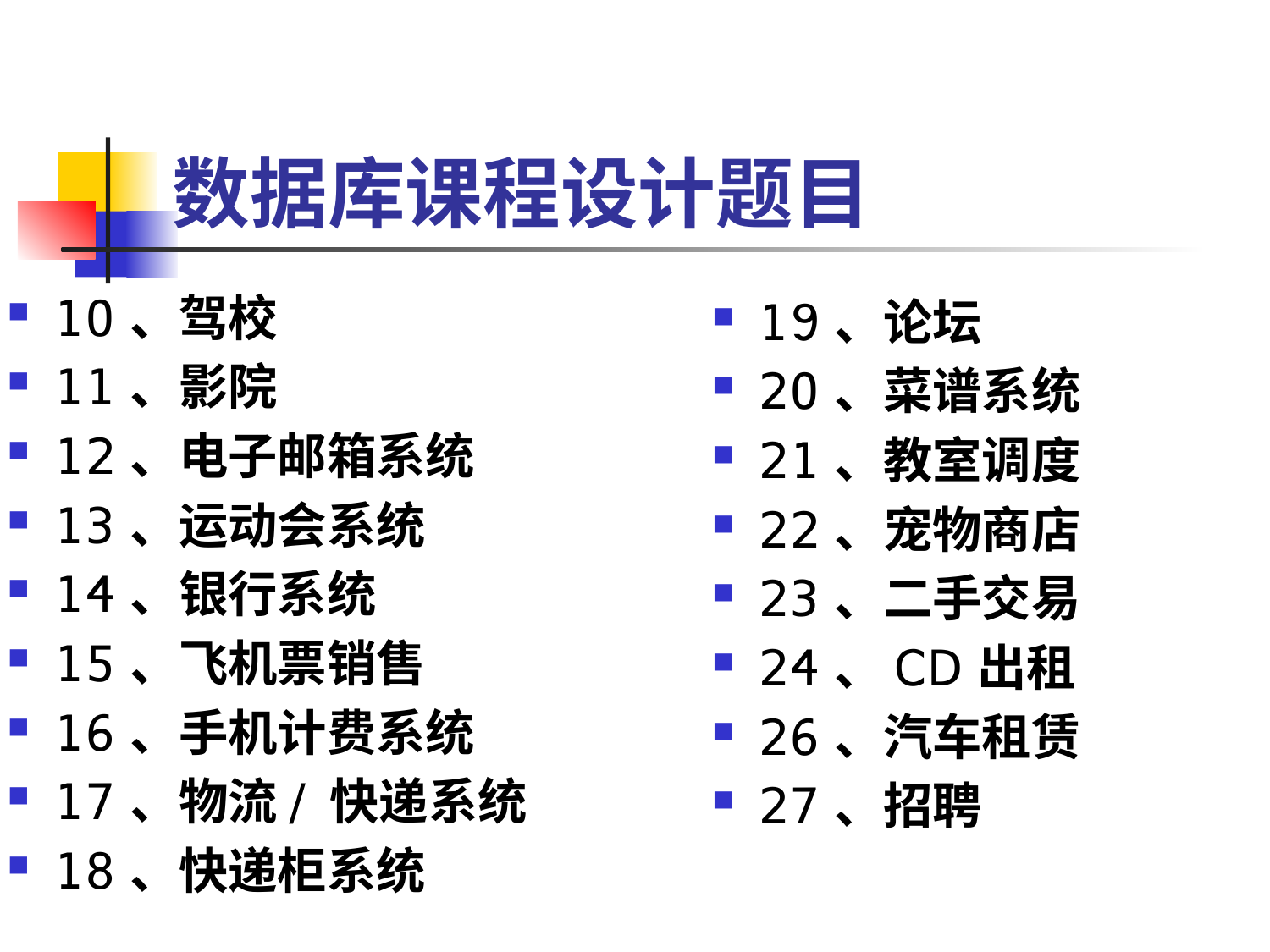

# 数据库课程设计题目
10、驾校
11、影院
12、电子邮箱系统
13、运动会系统
14、银行系统
15、飞机票销售
16、手机计费系统
17、物流/快递系统
18、快递柜系统

19、论坛
20、菜谱系统
21、教室调度
22、宠物商店
23、二手交易
24、CD出租
26、汽车租赁
27、招聘

18